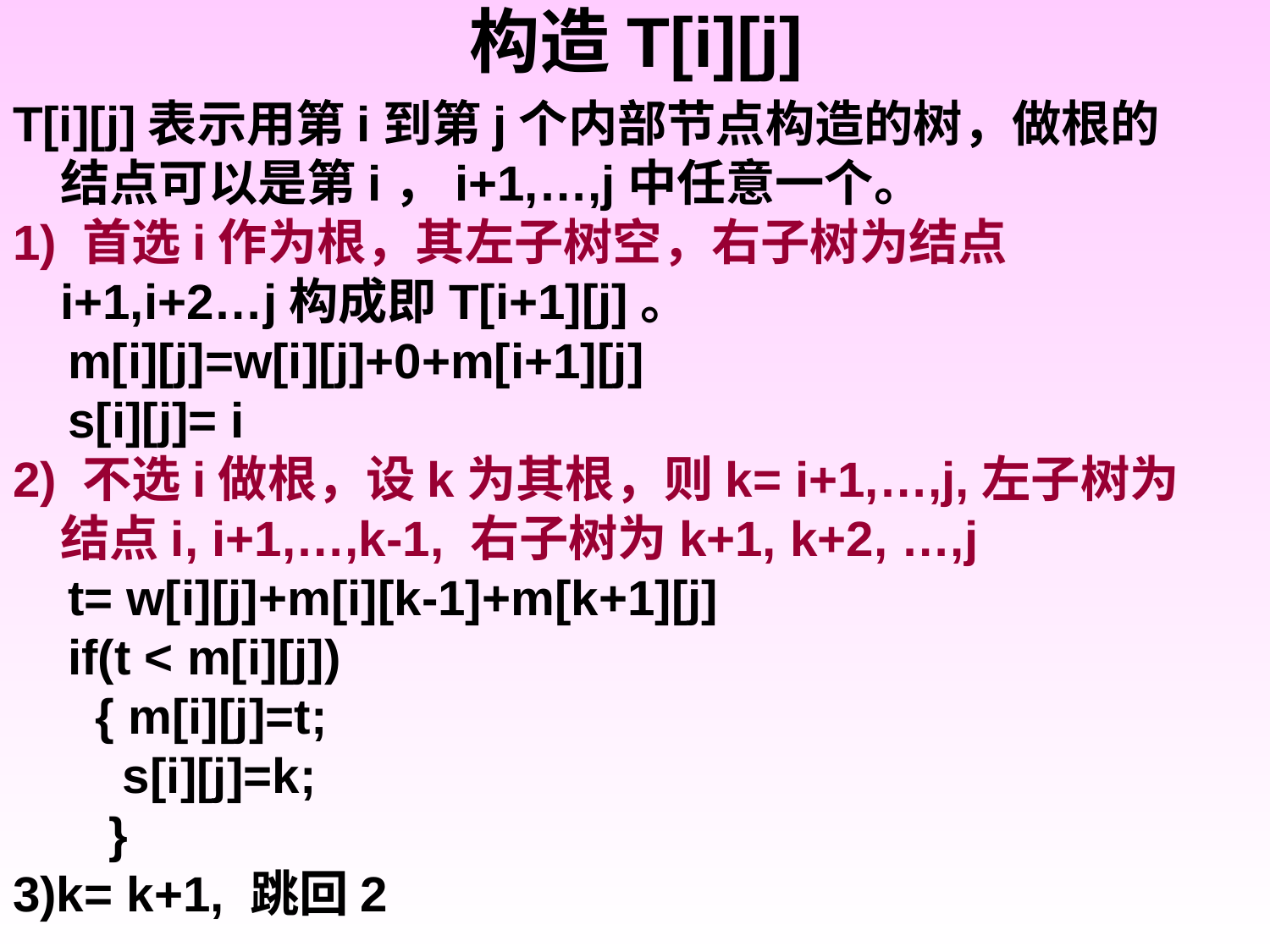

# 构造T[i][j]
T[i][j]表示用第i到第j个内部节点构造的树，做根的结点可以是第i，i+1,…,j中任意一个。
1) 首选i作为根，其左子树空，右子树为结点i+1,i+2…j构成即T[i+1][j]。
    m[i][j]=w[i][j]+0+m[i+1][j]
    s[i][j]= i
2) 不选i做根，设k为其根，则k= i+1,…,j,左子树为结点i, i+1,…,k-1, 右子树为k+1, k+2, …,j
    t= w[i][j]+m[i][k-1]+m[k+1][j]
    if(t < m[i][j])
      { m[i][j]=t;
        s[i][j]=k;
       }
3)k= k+1, 跳回2
103